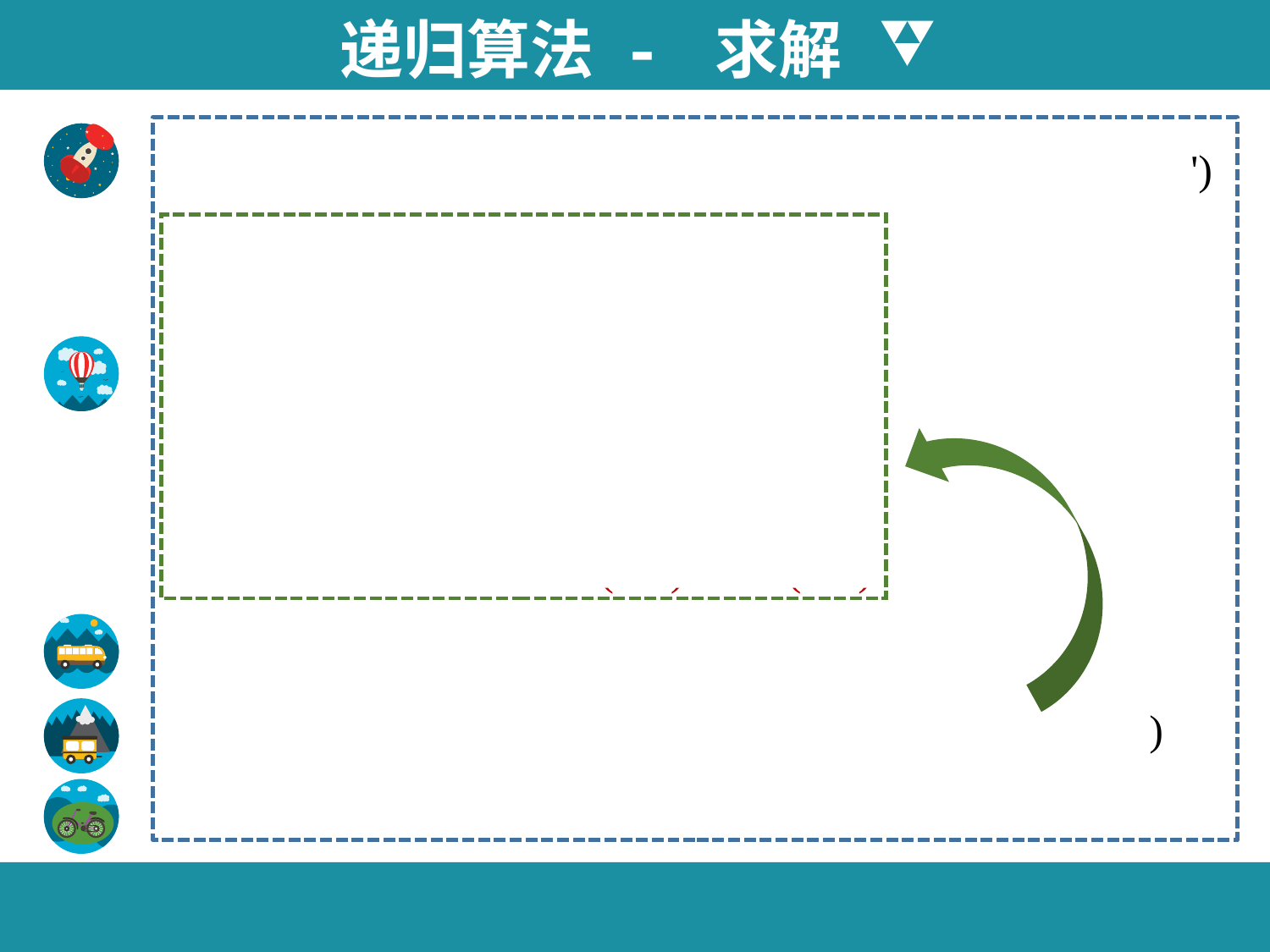

递归算法 - 求解

print ('这是用递归算法求斐波那契数列第n个值的程序')
def  fib (n):
	if  n == 1 or n == 2:
		return 1
	else:
		return  fib (n-1) + fib (n-2)
a = int (input('请输入想要求的第n个值：'))
print('斐波那契数列第{}个值为：{}'.format(a, fib(a)))
input('程序运行结束···')